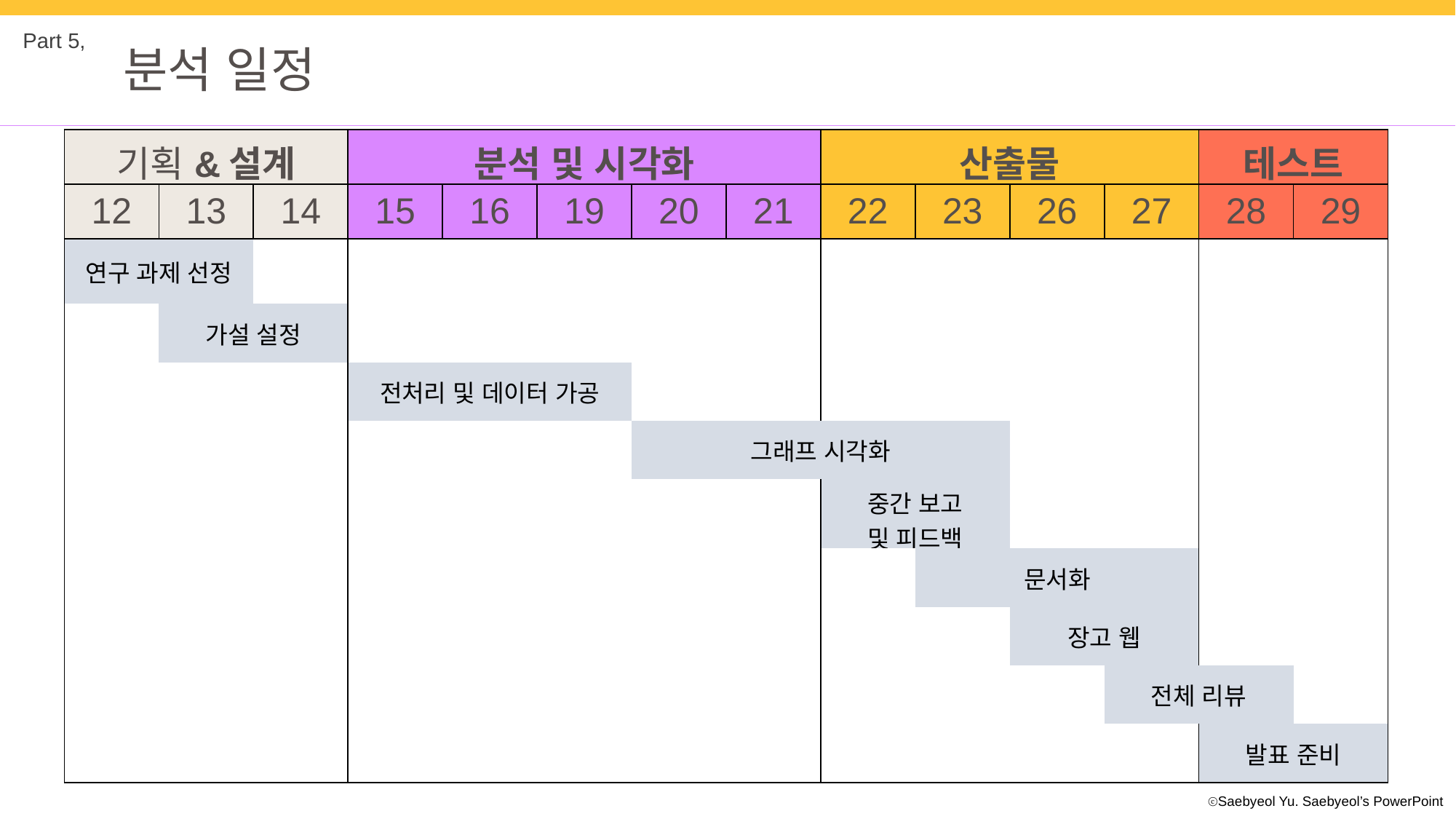

Part 5,
분석 일정
| 기획&설계 |  |  | 분석 및 시각화 |  | 시각화 |  |  | 산출물 |  |  |  | 테스트 |  |
| --- | --- | --- | --- | --- | --- | --- | --- | --- | --- | --- | --- | --- | --- |
| 12 | 13 | 14 | 15 | 16 | 19 | 20 | 21 | 22 | 23 | 26 | 27 | 28 | 29 |
| 연구 과제 선정 |  |  |  |  |  |  |  |  |  |  |  |  |  |
|  | 가설 설정 | 가설 설정 |  |  |  |  |  |  |  |  |  |  |  |
|  |  |  | 전처리 및 데이터 가공 |  |  |  |  |  |  |  |  |  |  |
|  |  |  |  |  |  | 그래프 시각화 |  |  |  |  |  |  |  |
|  |  |  |  |  |  |  |  | 중간 보고 및 피드백 |  |  |  |  |  |
|  |  |  |  |  |  |  |  |  | 문서화 | 문서화 |  |  |  |
|  |  |  |  |  |  |  |  |  |  | 장고 웹 |  |  |  |
|  |  |  |  |  |  |  |  |  |  |  | 전체 리뷰 |  |  |
|  |  |  |  |  |  |  |  |  |  |  |  | 발표 준비 |  |